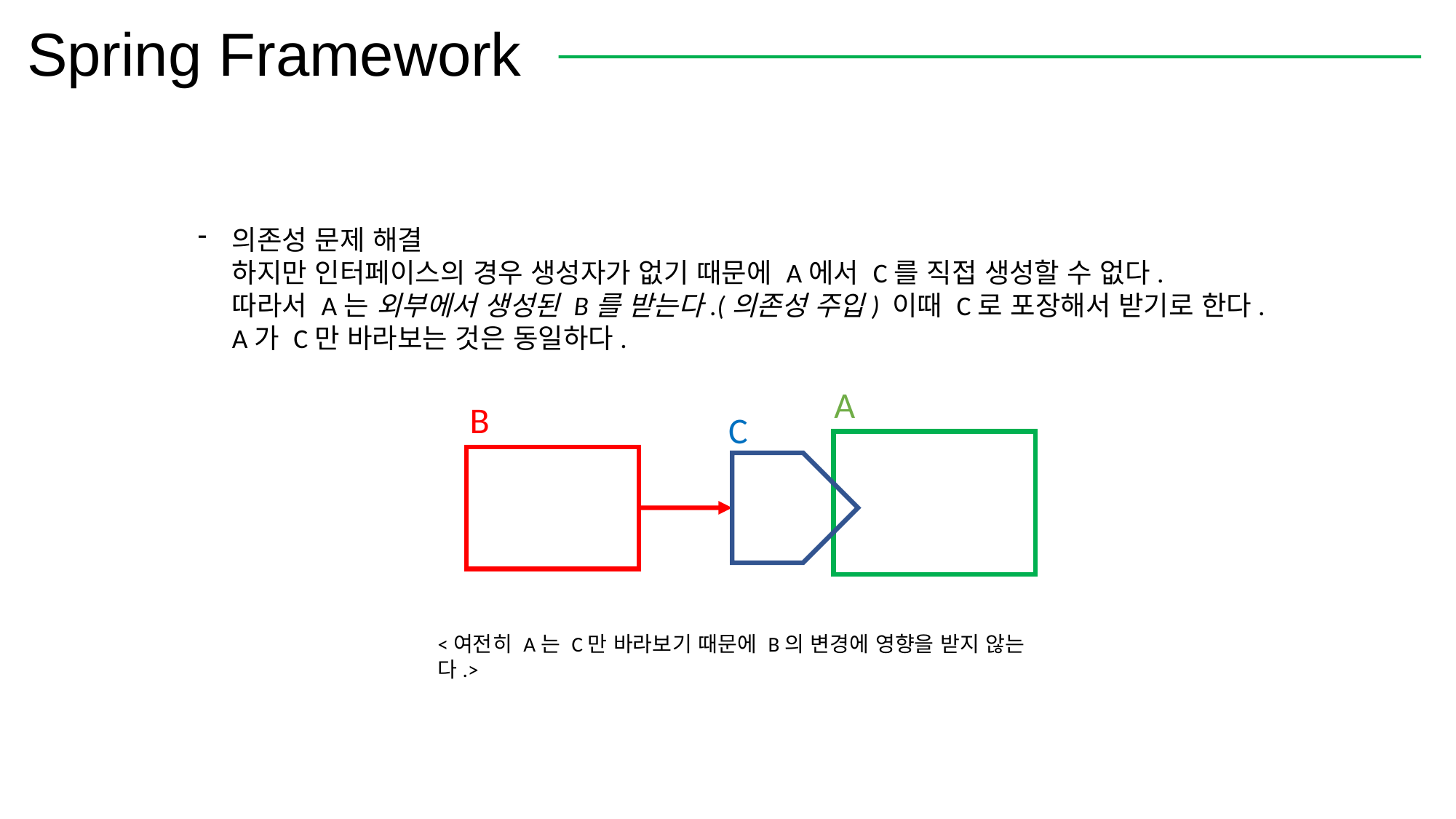

Spring Framework
의존성 문제 해결
하지만 인터페이스의 경우 생성자가 없기 때문에 A에서 C를 직접 생성할 수 없다.
따라서 A는 외부에서 생성된 B를 받는다.(의존성 주입) 이때 C로 포장해서 받기로 한다.
A가 C만 바라보는 것은 동일하다.
A

B

C

<여전히 A는 C만 바라보기 때문에 B의 변경에 영향을 받지 않는다.>